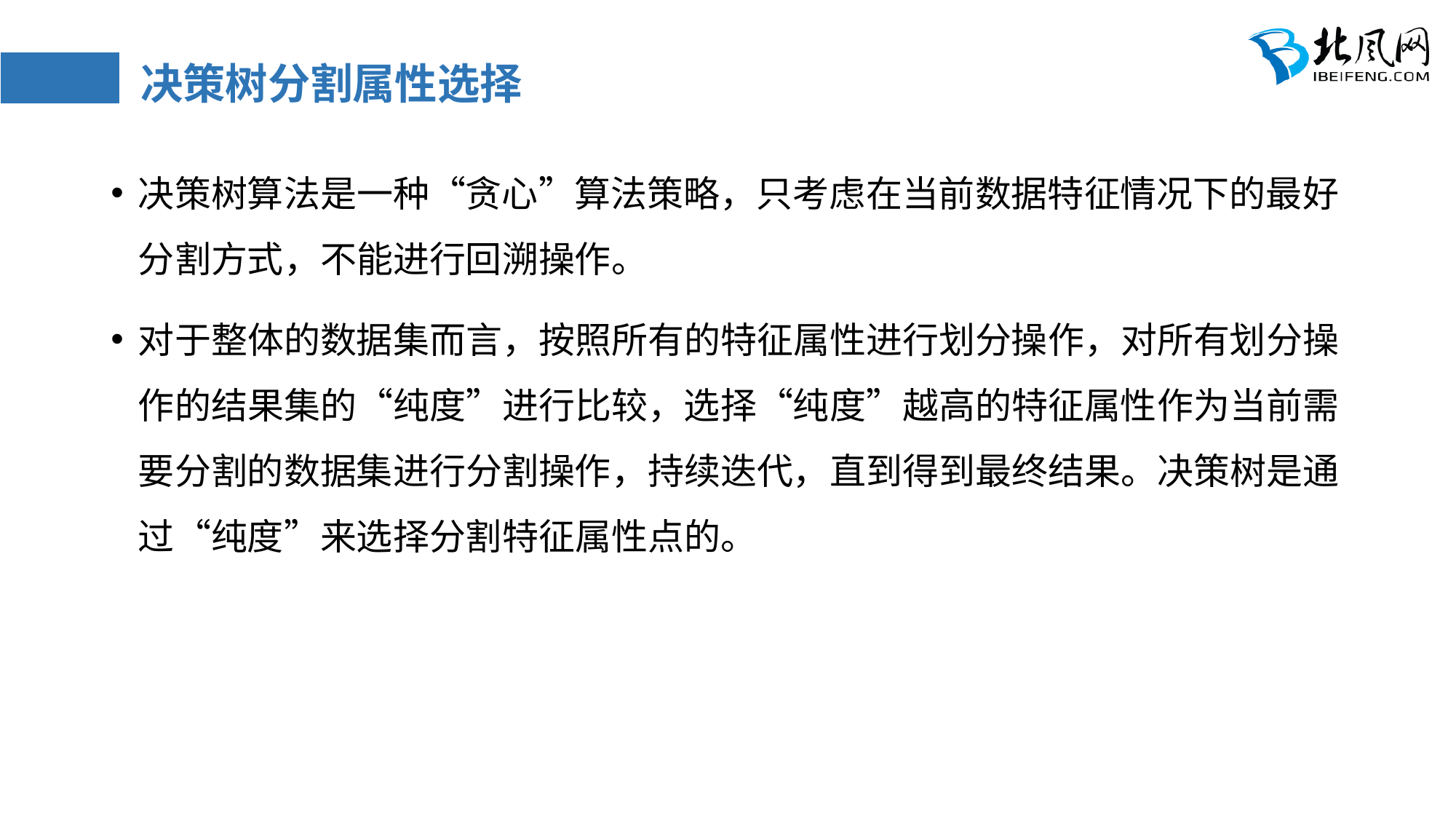

# 决策树分割属性选择
决策树算法是一种“贪心”算法策略，只考虑在当前数据特征情况下的最好分割方式，不能进行回溯操作。
对于整体的数据集而言，按照所有的特征属性进行划分操作，对所有划分操作的结果集的“纯度”进行比较，选择“纯度”越高的特征属性作为当前需要分割的数据集进行分割操作，持续迭代，直到得到最终结果。决策树是通过“纯度”来选择分割特征属性点的。